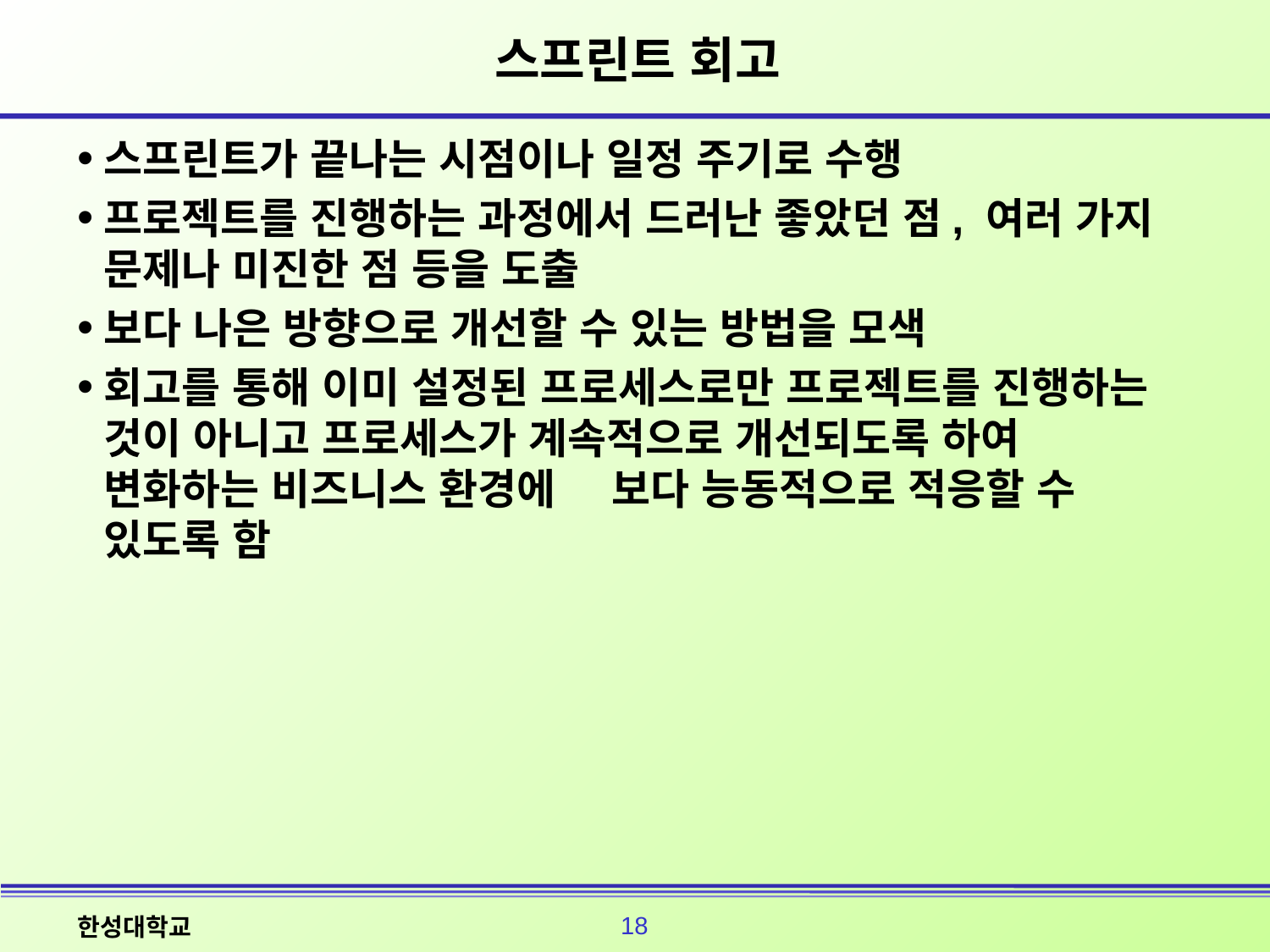

# 스프린트 회고
스프린트가 끝나는 시점이나 일정 주기로 수행
프로젝트를 진행하는 과정에서 드러난 좋았던 점, 여러 가지 문제나 미진한 점 등을 도출
보다 나은 방향으로 개선할 수 있는 방법을 모색
회고를 통해 이미 설정된 프로세스로만 프로젝트를 진행하는 것이 아니고 프로세스가 계속적으로 개선되도록 하여 변화하는 비즈니스 환경에 	보다 능동적으로 적응할 수 있도록 함